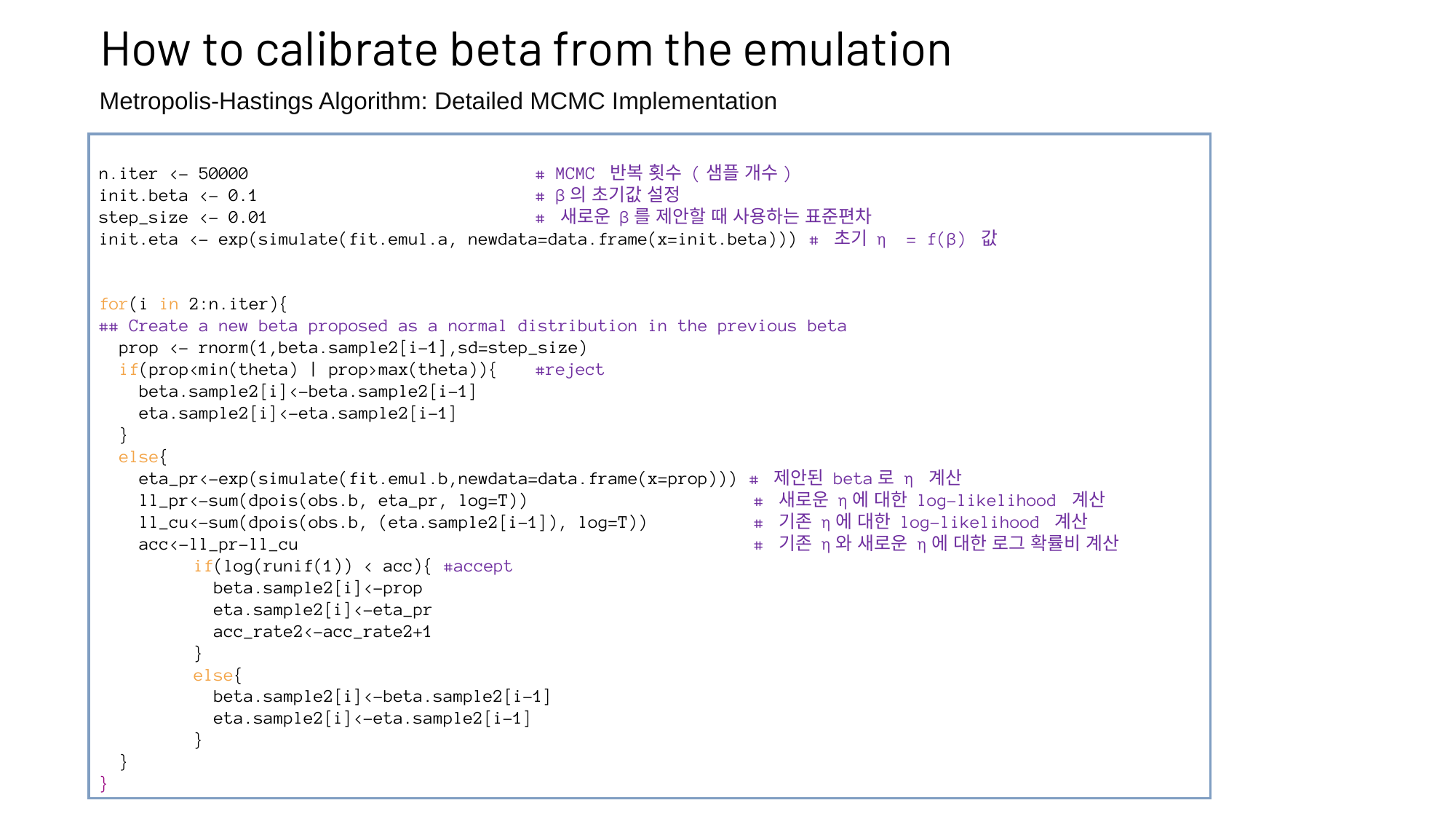

# How to calibrate beta from the emulation
Metropolis-Hastings Algorithm: Detailed MCMC Implementation

n.iter <- 50000       		# MCMC 반복 횟수 (샘플 개수)
init.beta <- 0.1      		# β의 초기값 설정
step_size <- 0.01    			# 새로운 β를 제안할 때 사용하는 표준편차
init.eta <- exp(simulate(fit.emul.a, newdata=data.frame(x=init.beta))) # 초기 η  = f(β) 값

for(i in 2:n.iter){
## Create a new beta proposed as a normal distribution in the previous beta
  prop <- rnorm(1,beta.sample2[i-1],sd=step_size)
  if(prop<min(theta) | prop>max(theta)){	#reject
    beta.sample2[i]<-beta.sample2[i-1]
    eta.sample2[i]<-eta.sample2[i-1]
  }
  else{
    eta_pr<-exp(simulate(fit.emul.b,newdata=data.frame(x=prop))) # 제안된 beta로 η 계산
    ll_pr<-sum(dpois(obs.b, eta_pr, log=T))	 		# 새로운 η에 대한 log-likelihood 계산
    ll_cu<-sum(dpois(obs.b, (eta.sample2[i-1]), log=T)) 	# 기존 η에 대한 log-likelihood 계산
    acc<-ll_pr-ll_cu 					# 기존 η와 새로운 η에 대한 로그 확률비 계산
    if(log(runif(1)) < acc){ #accept
      beta.sample2[i]<-prop
      eta.sample2[i]<-eta_pr
      acc_rate2<-acc_rate2+1
    }
    else{
      beta.sample2[i]<-beta.sample2[i-1]
      eta.sample2[i]<-eta.sample2[i-1]
    }
  }
}